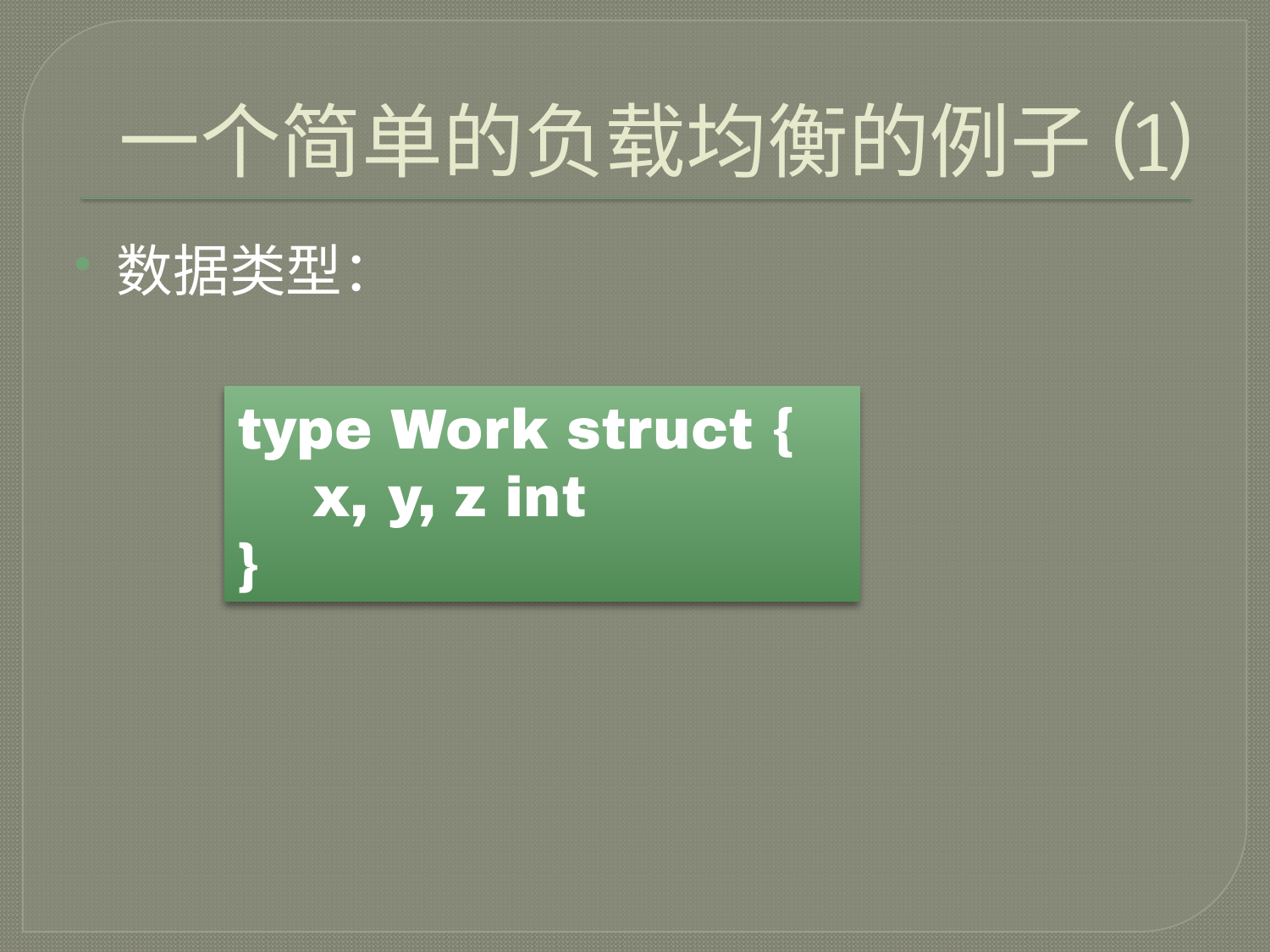

# 一个简单的负载均衡的例子(1)
数据类型：
type Work struct {
    x, y, z int
}